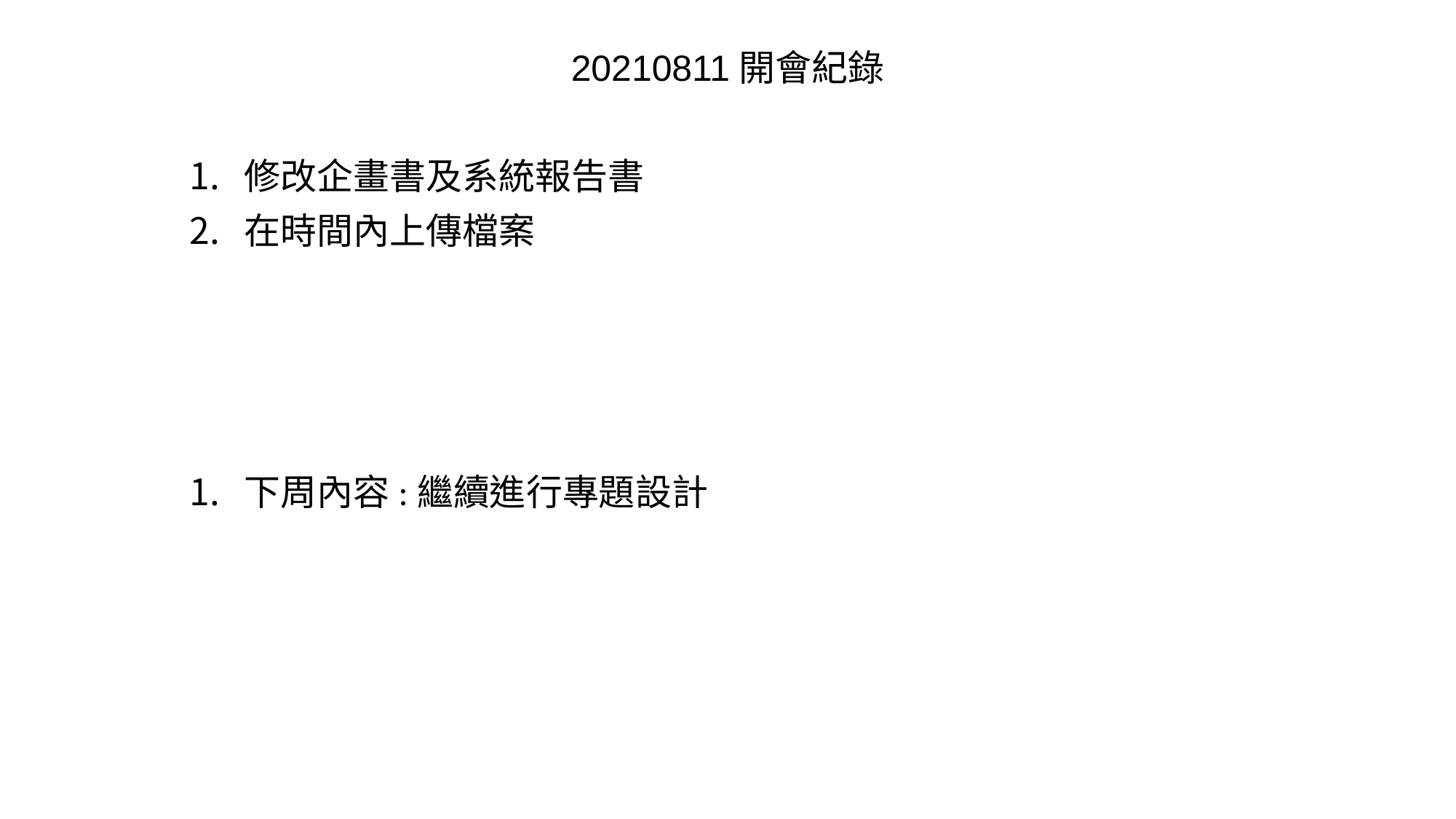

# 20210811開會紀錄
修改企畫書及系統報告書
在時間內上傳檔案
下周內容:繼續進行專題設計